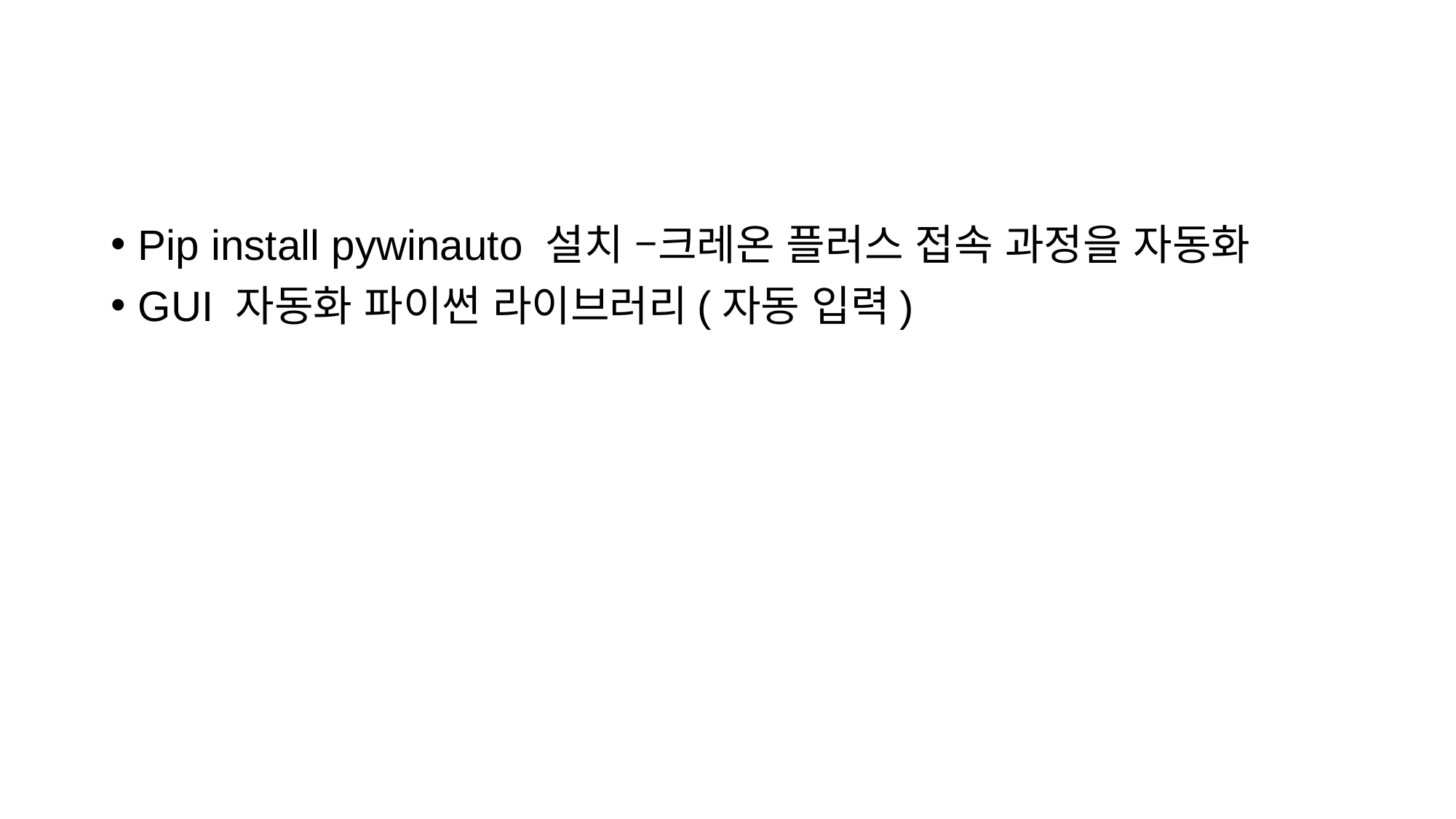

#
Pip install pywinauto 설치 –크레온 플러스 접속 과정을 자동화
GUI 자동화 파이썬 라이브러리(자동 입력)